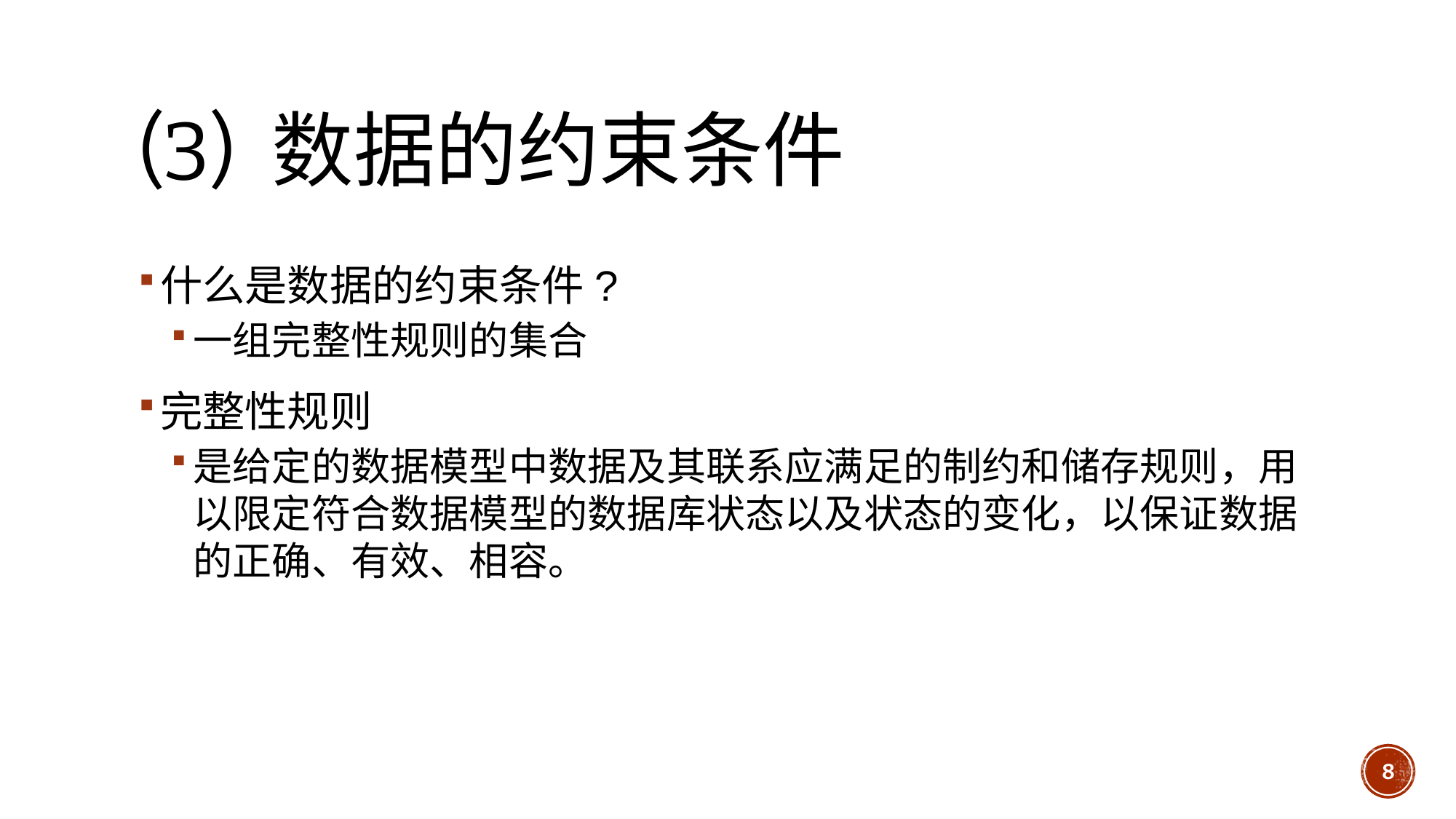

# (3) 数据的约束条件
什么是数据的约束条件?
一组完整性规则的集合
完整性规则
是给定的数据模型中数据及其联系应满足的制约和储存规则，用以限定符合数据模型的数据库状态以及状态的变化，以保证数据的正确、有效、相容。

8